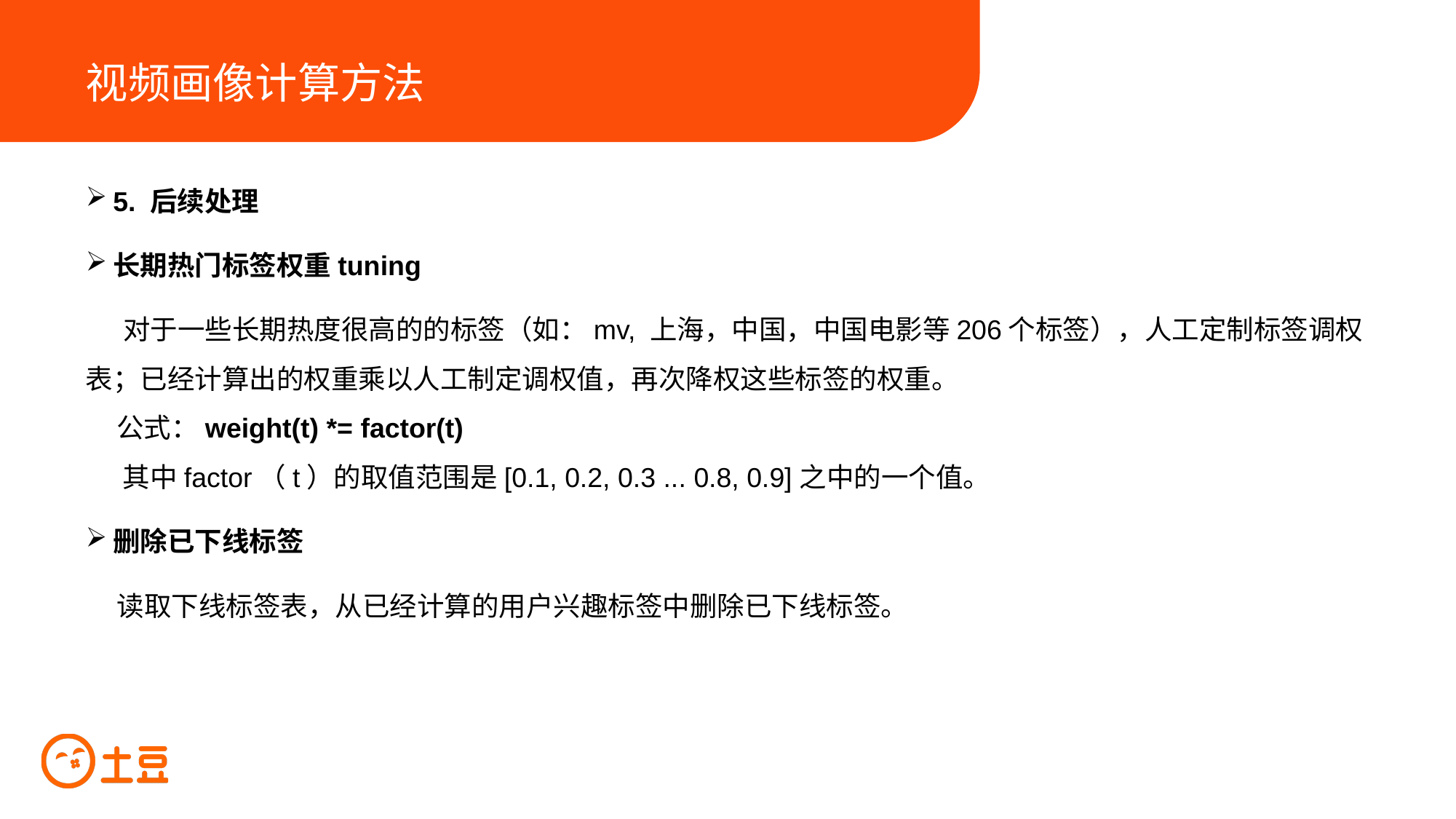

视频画像计算方法

5. 后续处理
长期热门标签权重tuning
     对于一些长期热度很高的的标签（如：mv, 上海，中国，中国电影等206个标签），人工定制标签调权表；已经计算出的权重乘以人工制定调权值，再次降权这些标签的权重。
     公式：weight(t) *= factor(t)
    其中factor（t）的取值范围是[0.1, 0.2, 0.3 ... 0.8, 0.9]之中的一个值。
删除已下线标签
    读取下线标签表，从已经计算的用户兴趣标签中删除已下线标签。